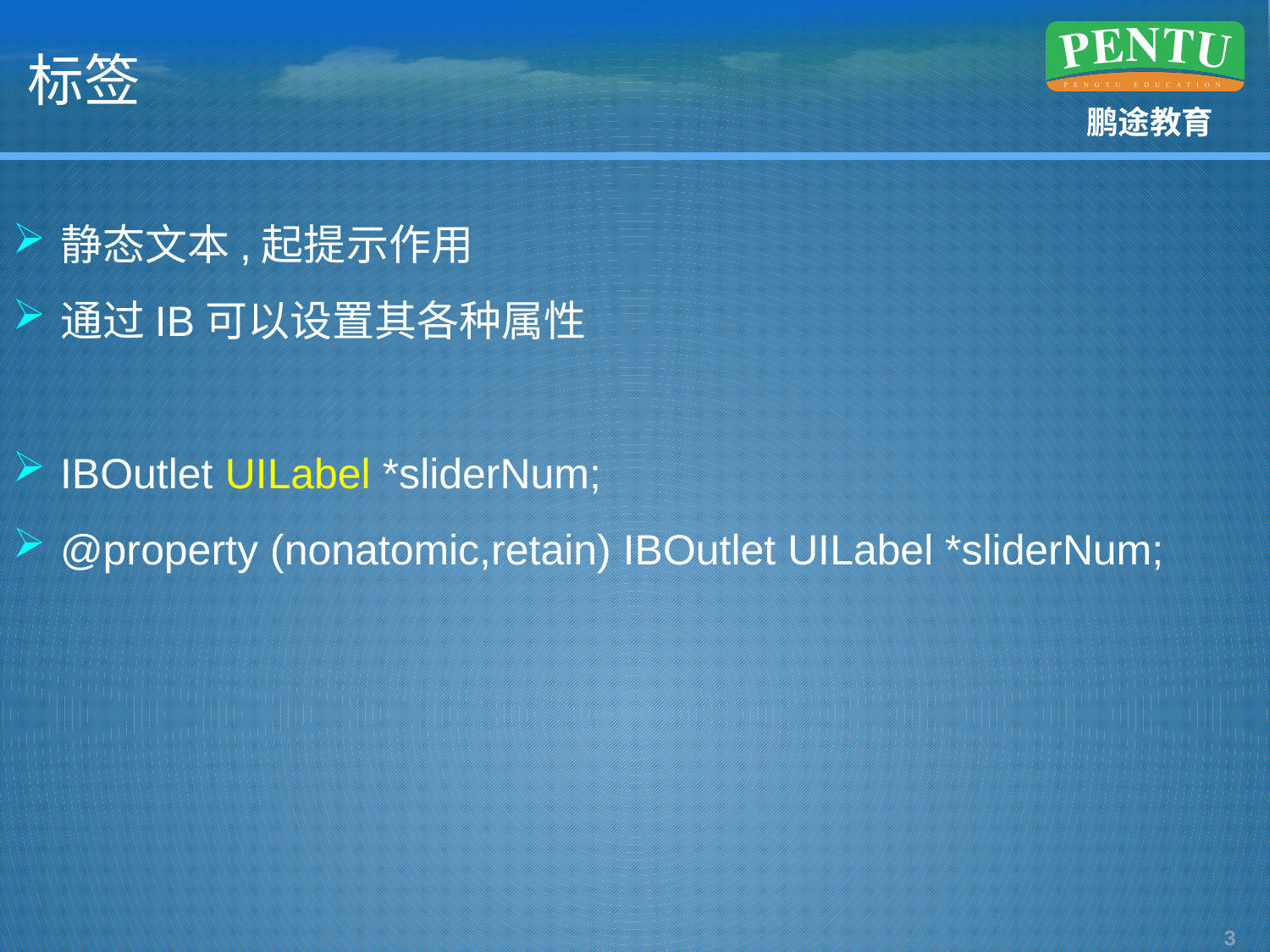

# 标签
静态文本,起提示作用
通过IB可以设置其各种属性

IBOutlet UILabel *sliderNum;
@property (nonatomic,retain) IBOutlet UILabel *sliderNum;
3